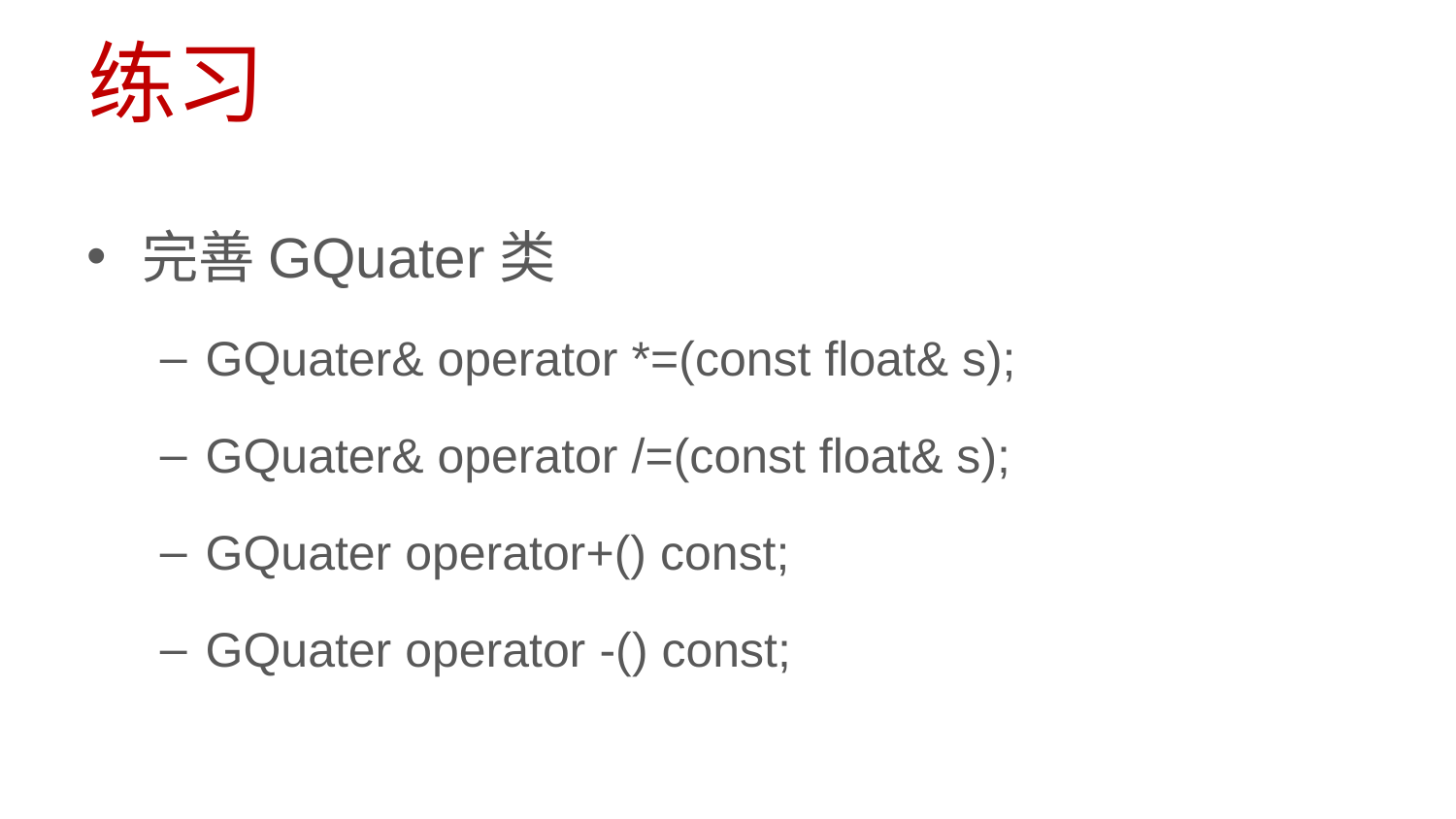

# 练习
完善GQuater类
GQuater& operator *=(const float& s);
GQuater& operator /=(const float& s);
GQuater operator+() const;
GQuater operator -() const;